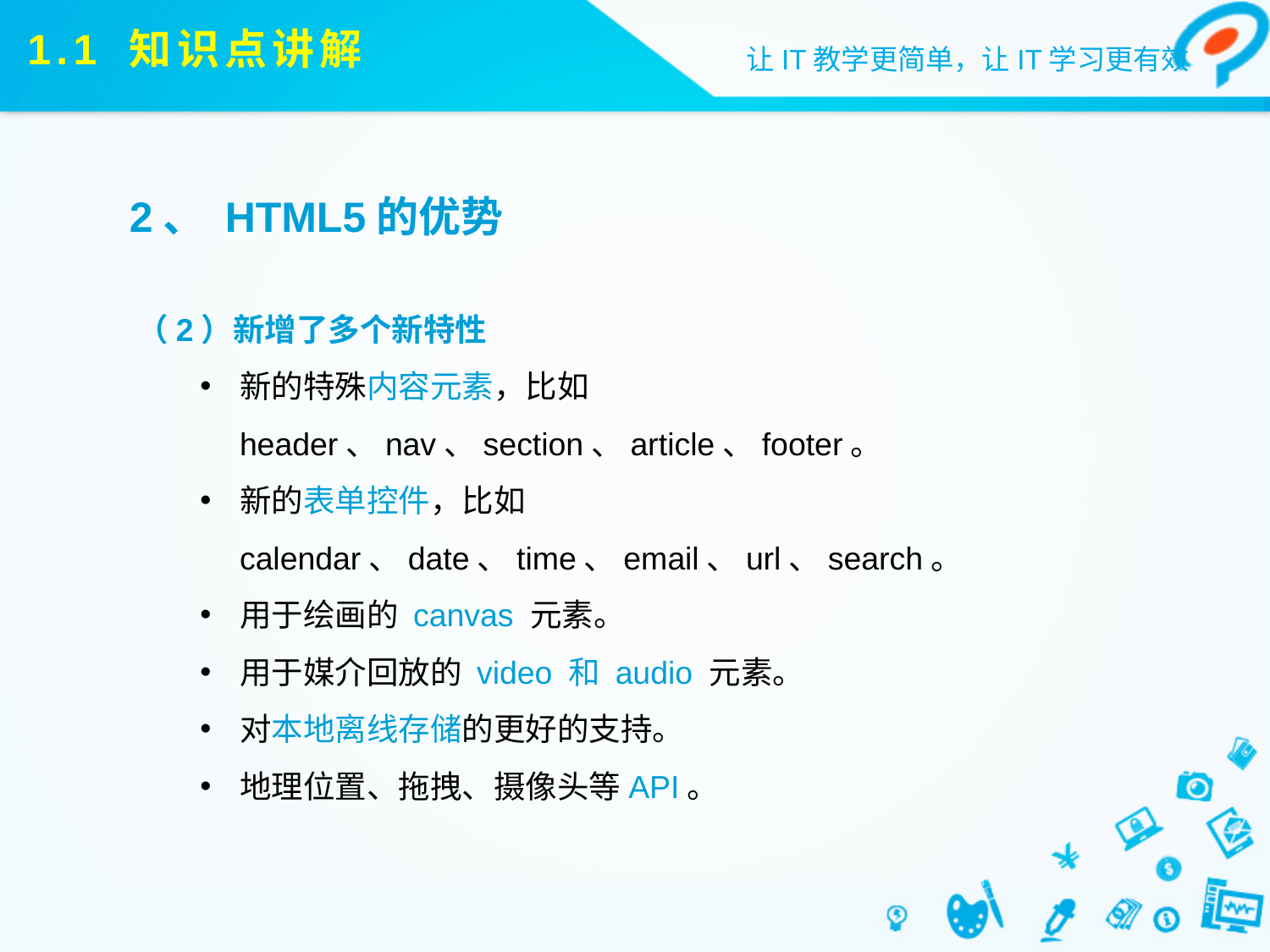

# 1.1 知识点讲解
2、 HTML5的优势
（2）新增了多个新特性
新的特殊内容元素，比如 header、nav、section、article、footer。
新的表单控件，比如 calendar、date、time、email、url、search。
用于绘画的 canvas 元素。
用于媒介回放的 video 和 audio 元素。
对本地离线存储的更好的支持。
地理位置、拖拽、摄像头等API。